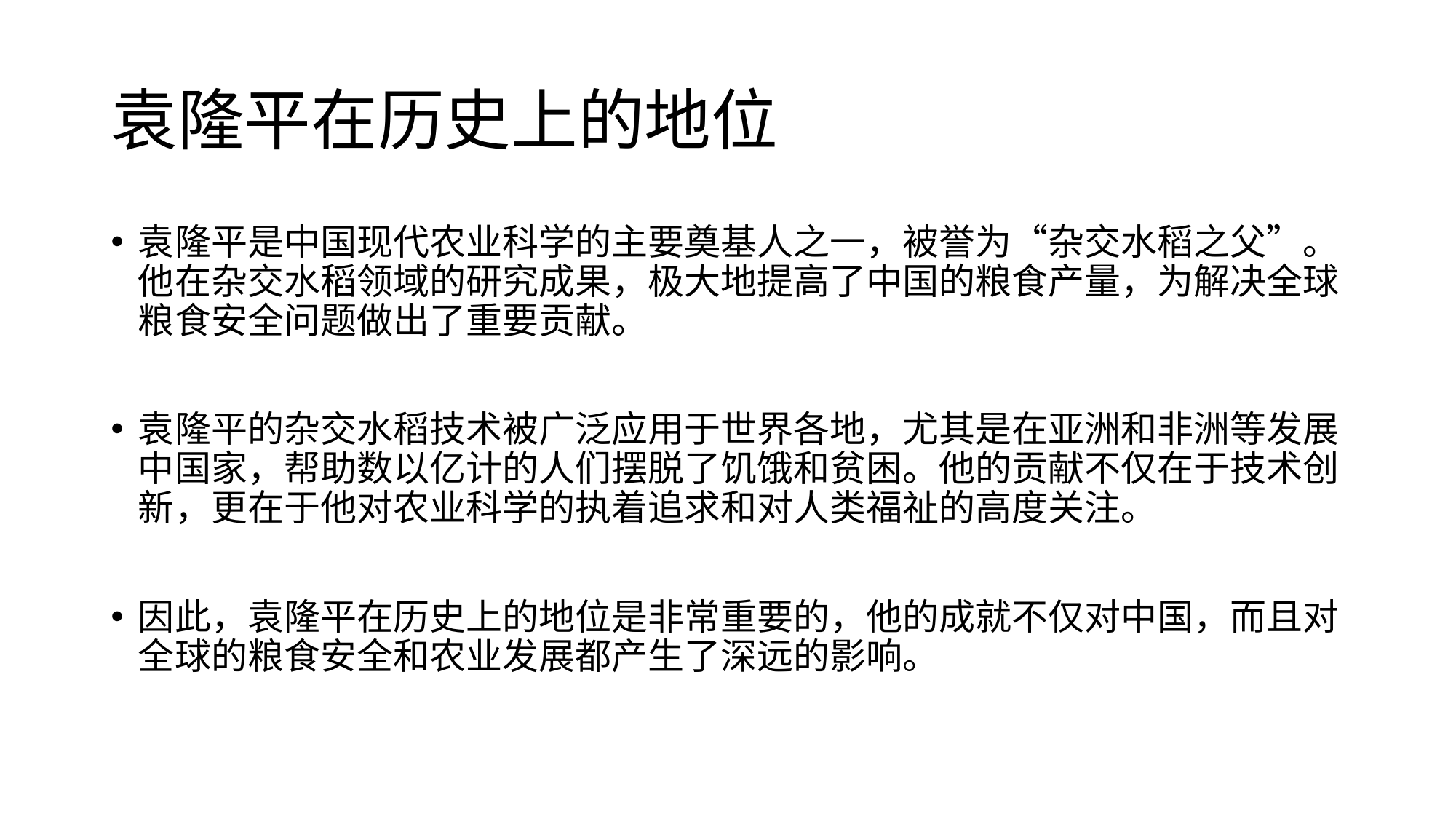

# 袁隆平在历史上的地位
袁隆平是中国现代农业科学的主要奠基人之一，被誉为“杂交水稻之父”。他在杂交水稻领域的研究成果，极大地提高了中国的粮食产量，为解决全球粮食安全问题做出了重要贡献。

袁隆平的杂交水稻技术被广泛应用于世界各地，尤其是在亚洲和非洲等发展中国家，帮助数以亿计的人们摆脱了饥饿和贫困。他的贡献不仅在于技术创新，更在于他对农业科学的执着追求和对人类福祉的高度关注。

因此，袁隆平在历史上的地位是非常重要的，他的成就不仅对中国，而且对全球的粮食安全和农业发展都产生了深远的影响。